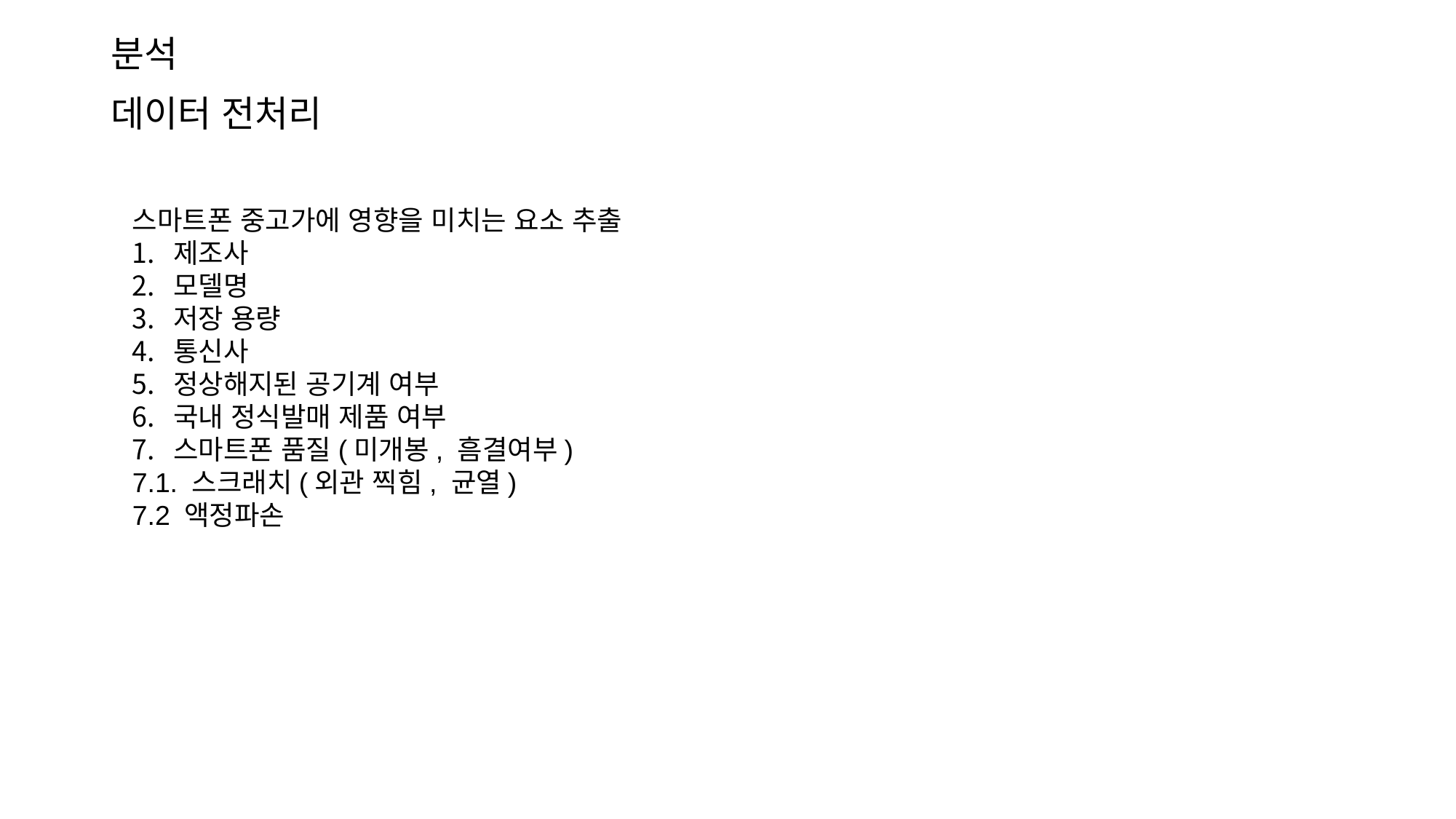

분석
데이터 전처리

스마트폰 중고가에 영향을 미치는 요소 추출
제조사
모델명
저장 용량
통신사
정상해지된 공기계 여부
국내 정식발매 제품 여부
스마트폰 품질(미개봉, 흠결여부)
7.1. 스크래치(외관 찍힘, 균열)
7.2 액정파손